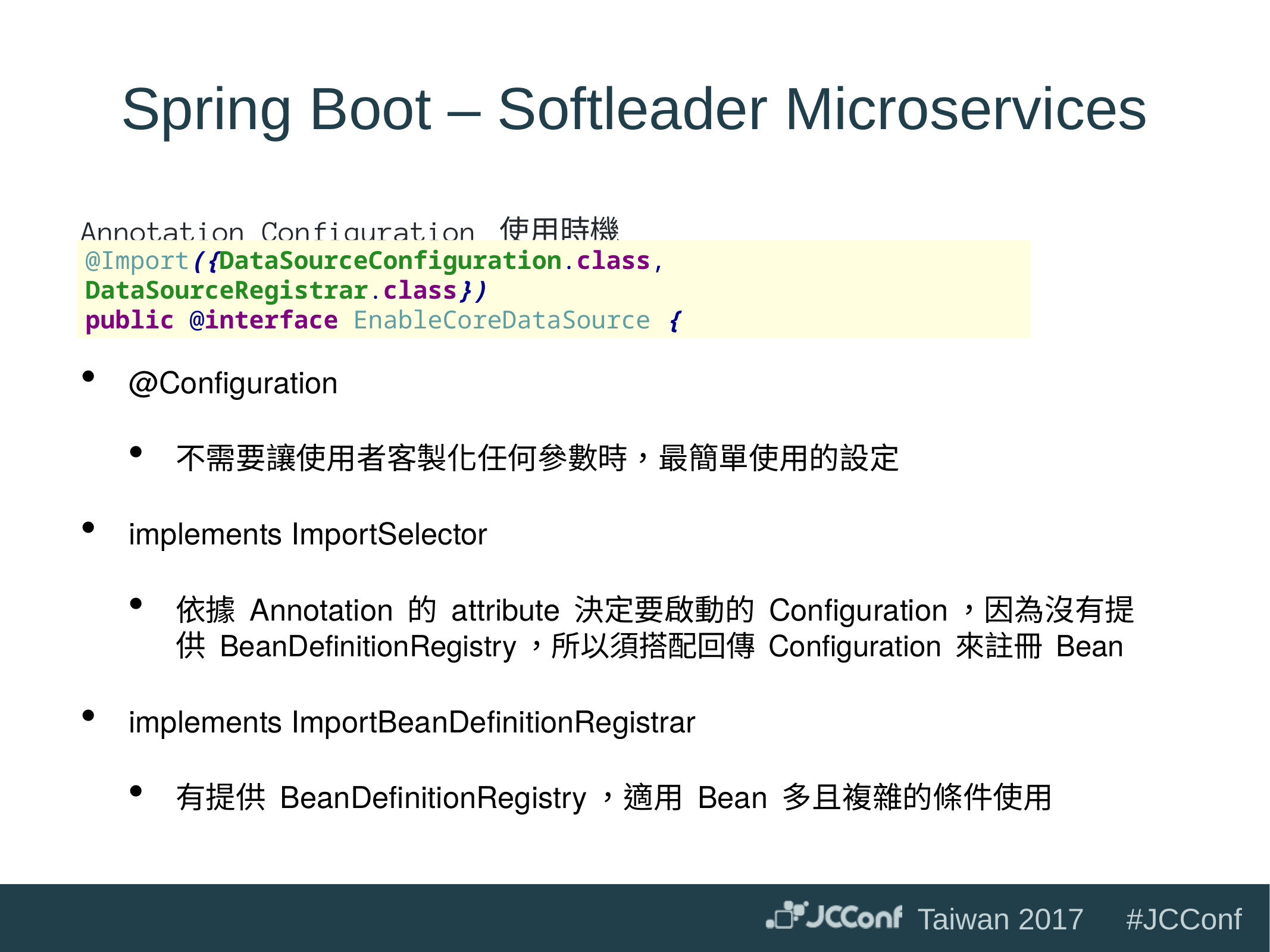

# Spring Boot – Softleader Microservices

Annotation Configuration 使用時機

@Configuration
不需要讓使用者客製化任何參數時，最簡單使用的設定
implements ImportSelector
依據 Annotation 的 attribute 決定要啟動的 Configuration，因為沒有提供 BeanDefinitionRegistry，所以須搭配回傳 Configuration 來註冊 Bean
implements ImportBeanDefinitionRegistrar
有提供 BeanDefinitionRegistry，適用 Bean 多且複雜的條件使用
@Import({DataSourceConfiguration.class, DataSourceRegistrar.class})
public @interface EnableCoreDataSource {